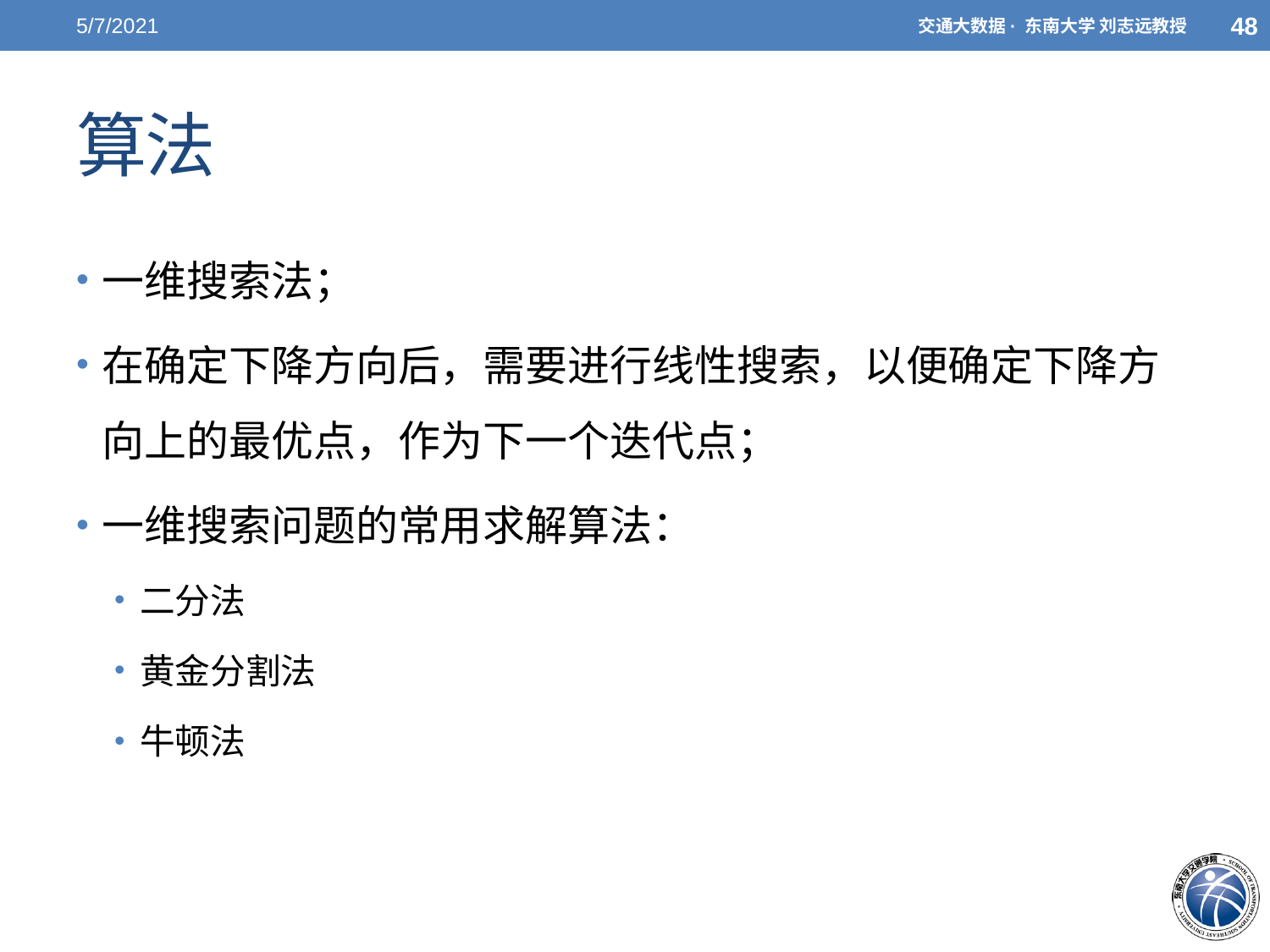

5/7/2021
48
交通大数据· 东南大学 刘志远教授
# 算法
一维搜索法；
在确定下降方向后，需要进行线性搜索，以便确定下降方向上的最优点，作为下一个迭代点；
一维搜索问题的常用求解算法：
二分法
黄金分割法
牛顿法